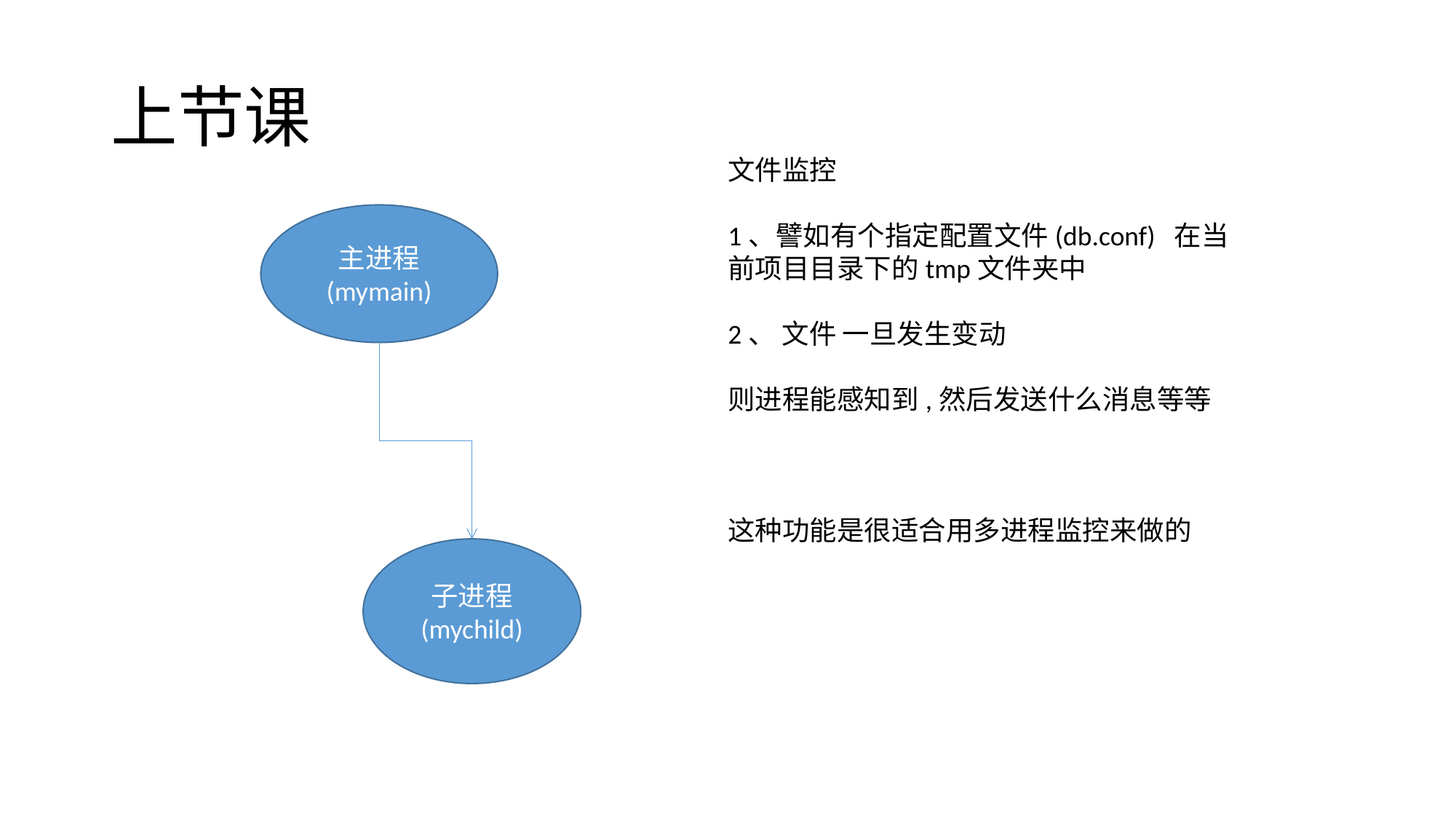

# 上节课
文件监控

1、譬如有个指定配置文件(db.conf)  在当前项目目录下的tmp文件夹中

2、 文件 一旦发生变动

则进程能感知到,然后发送什么消息等等

这种功能是很适合用多进程监控来做的
主进程
(mymain)
子进程
(mychild)